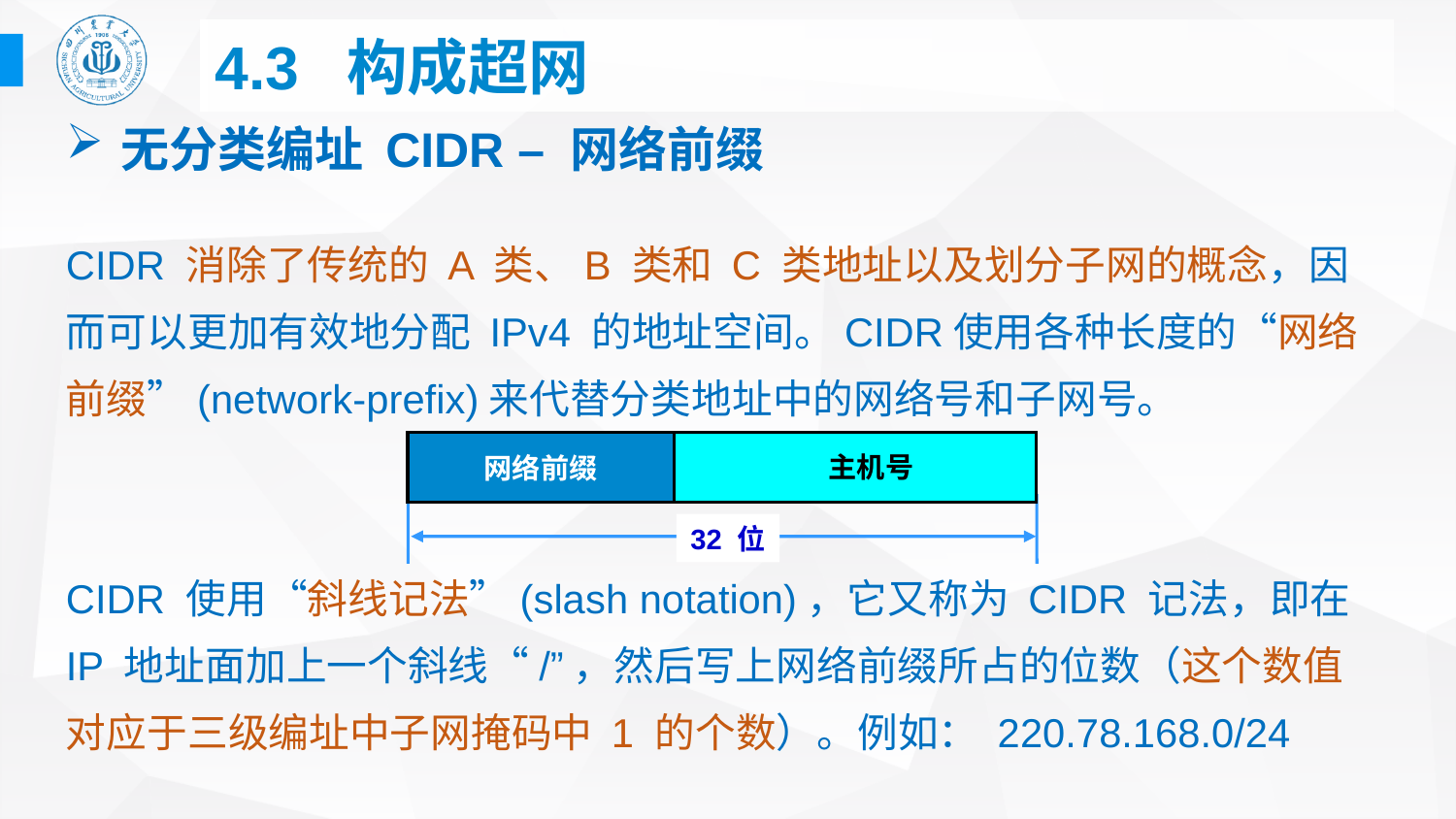

# 4.3  构成超网
无分类编址 CIDR – 网络前缀
CIDR 消除了传统的 A 类、B 类和 C 类地址以及划分子网的概念，因而可以更加有效地分配 IPv4 的地址空间。CIDR使用各种长度的“网络前缀”(network-prefix)来代替分类地址中的网络号和子网号。

CIDR 使用“斜线记法”(slash notation)，它又称为 CIDR 记法，即在 IP 地址面加上一个斜线“/”，然后写上网络前缀所占的位数（这个数值对应于三级编址中子网掩码中 1 的个数）。例如： 220.78.168.0/24
网络前缀

主机号

32 位